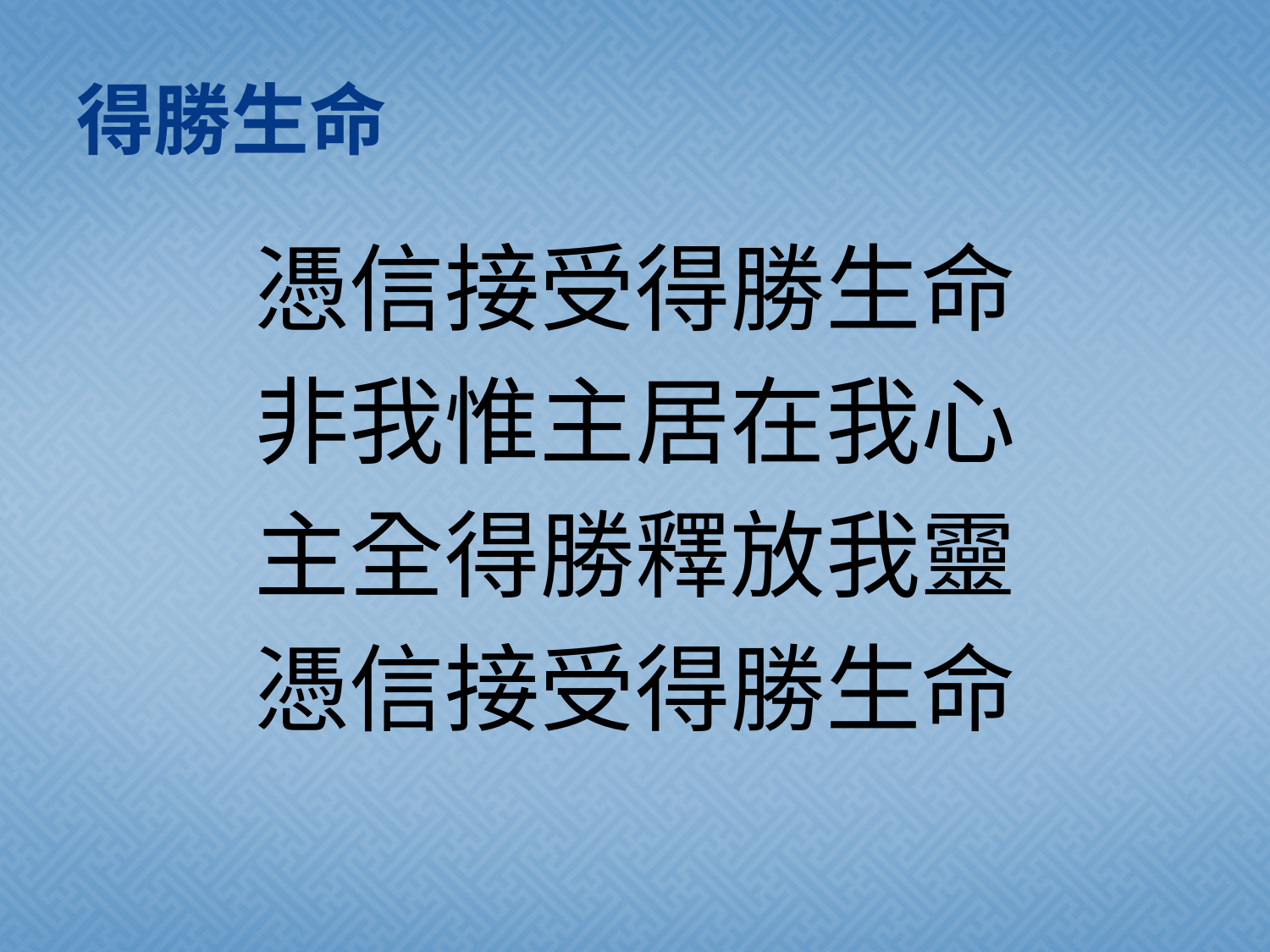

# 得勝生命
憑信接受得勝生命
非我惟主居在我心
主全得勝釋放我靈
憑信接受得勝生命